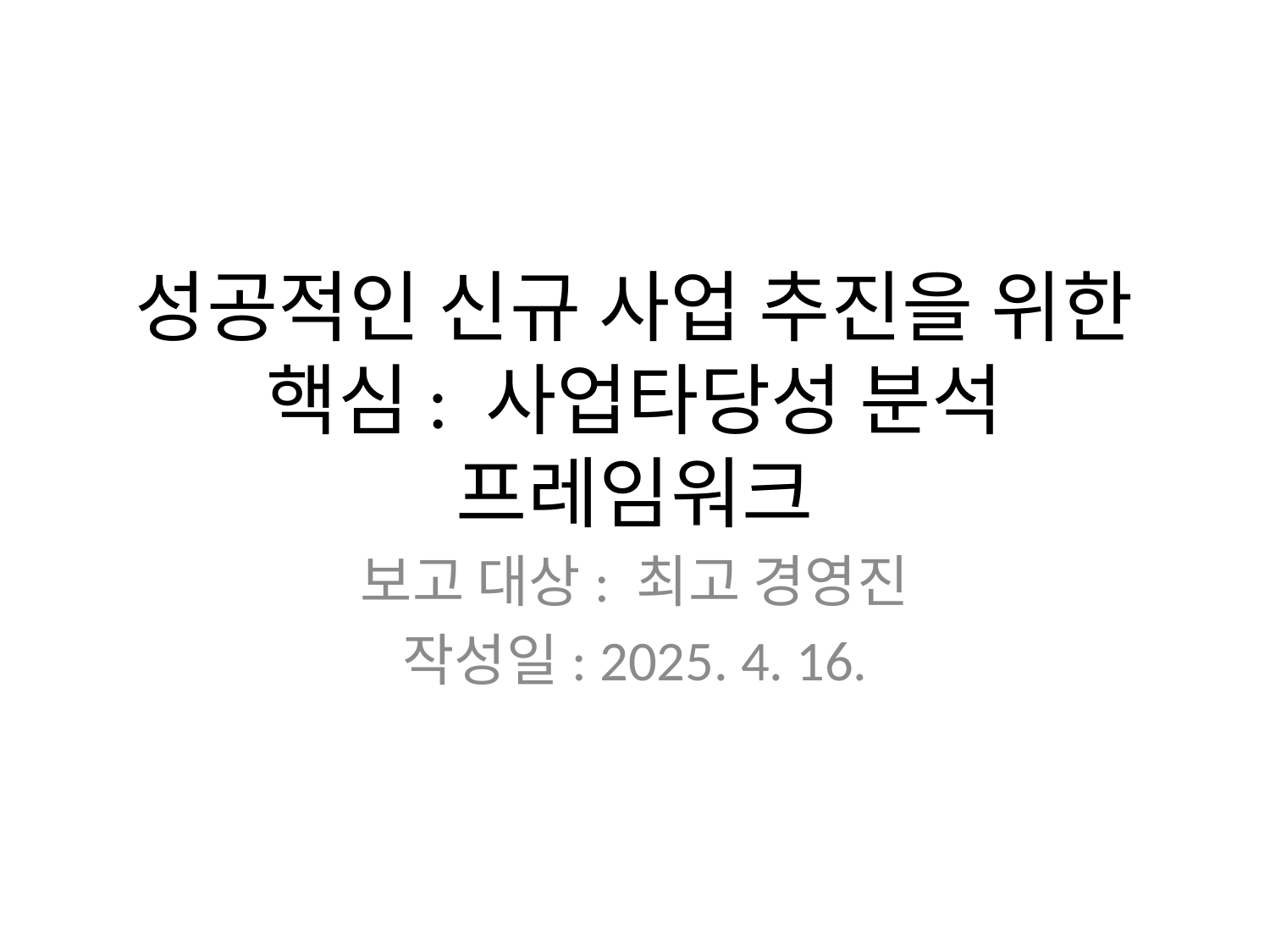

# 성공적인 신규 사업 추진을 위한 핵심: 사업타당성 분석 프레임워크
보고 대상: 최고 경영진
작성일: 2025. 4. 16.